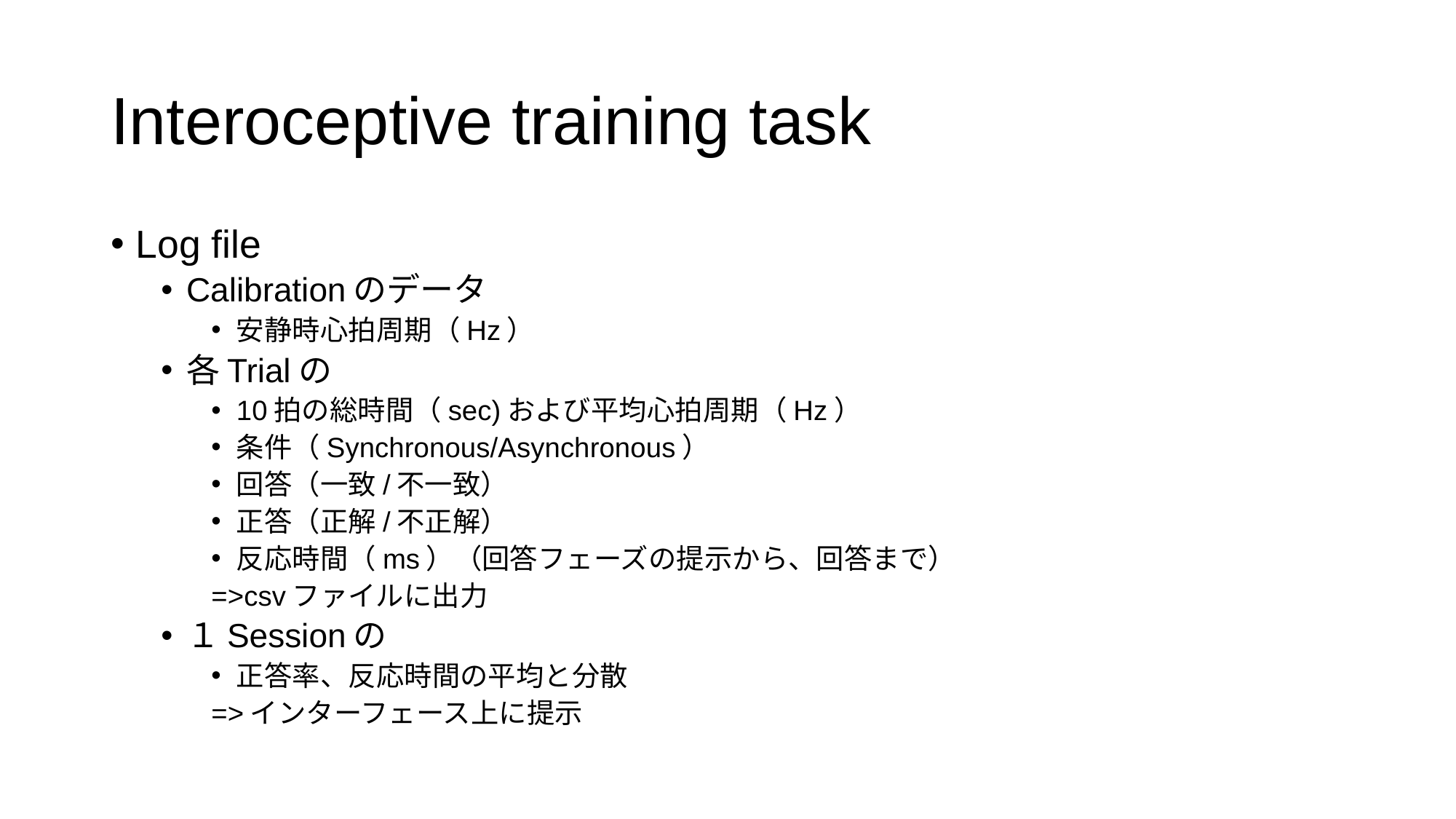

# Interoceptive training task
Log file
Calibrationのデータ
安静時心拍周期（Hz）
各Trialの
10拍の総時間（sec)および平均心拍周期（Hz）
条件（Synchronous/Asynchronous）
回答（一致/不一致）
正答（正解/不正解）
反応時間（ms）（回答フェーズの提示から、回答まで）
=>csvファイルに出力
１Sessionの
正答率、反応時間の平均と分散
=>インターフェース上に提示